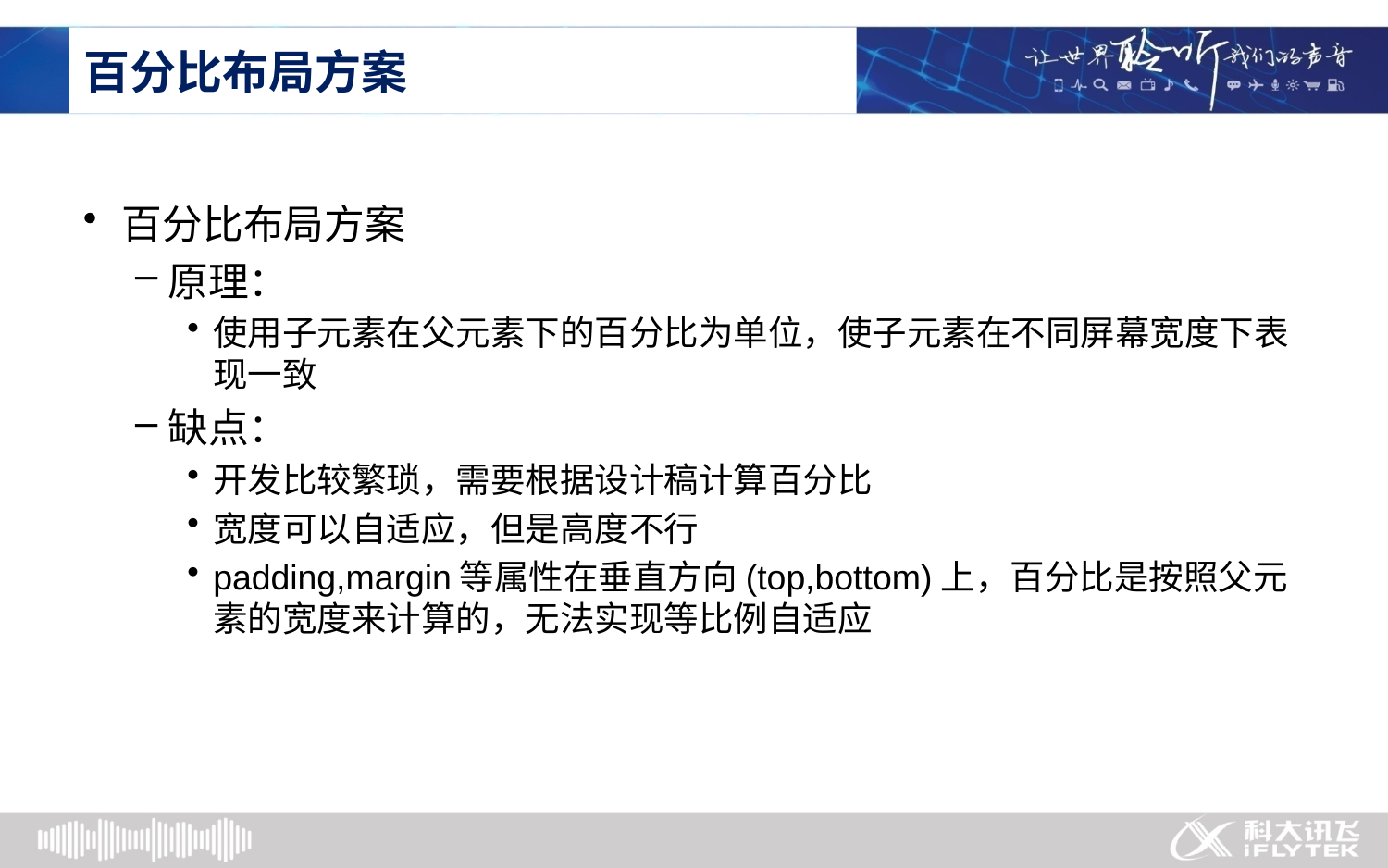

# 百分比布局方案

百分比布局方案
原理：
使用子元素在父元素下的百分比为单位，使子元素在不同屏幕宽度下表现一致
缺点：
开发比较繁琐，需要根据设计稿计算百分比
宽度可以自适应，但是高度不行
padding,margin等属性在垂直方向(top,bottom)上，百分比是按照父元素的宽度来计算的，无法实现等比例自适应